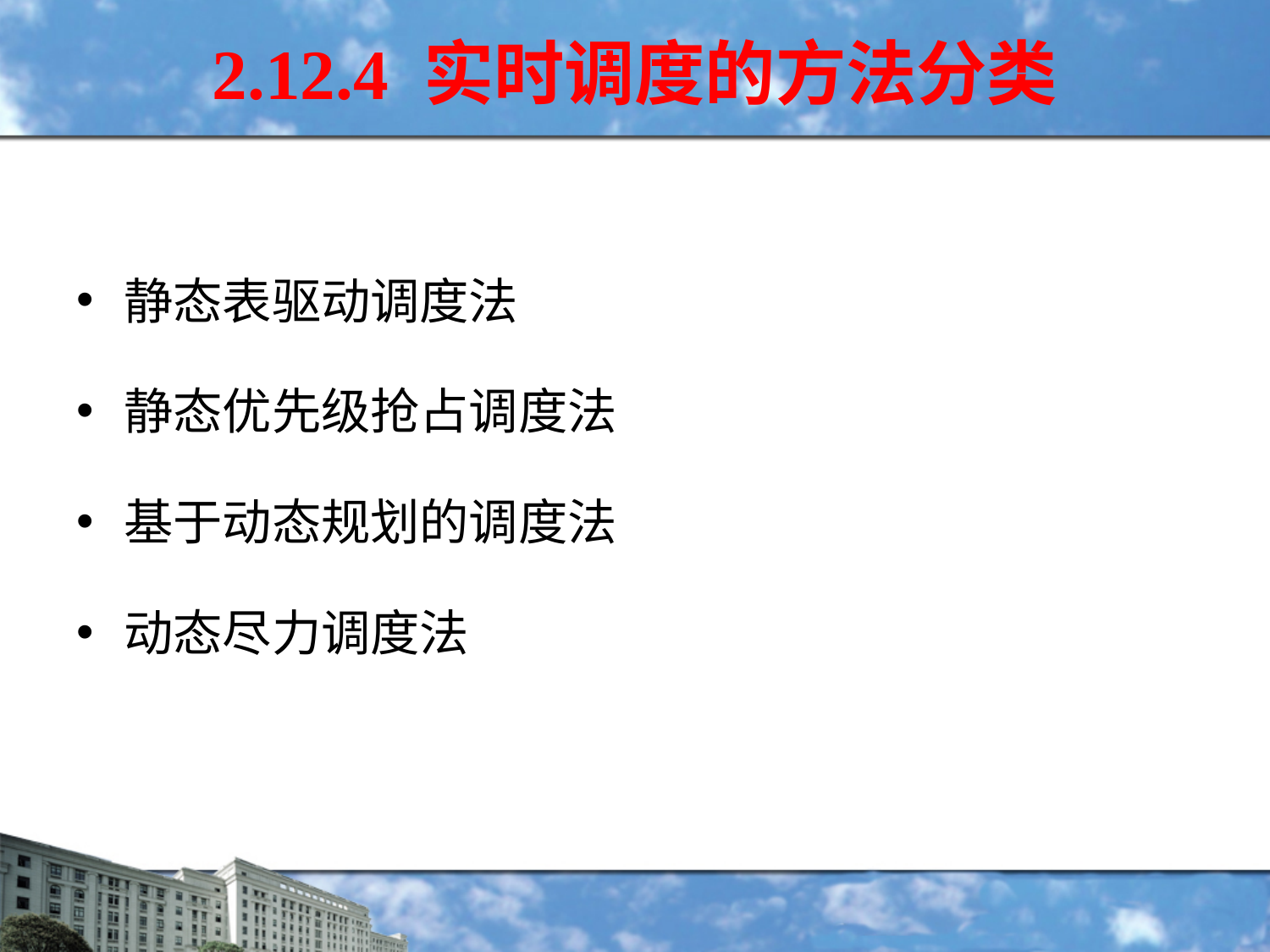

# 2.12.4 实时调度的方法分类
静态表驱动调度法
静态优先级抢占调度法
基于动态规划的调度法
动态尽力调度法